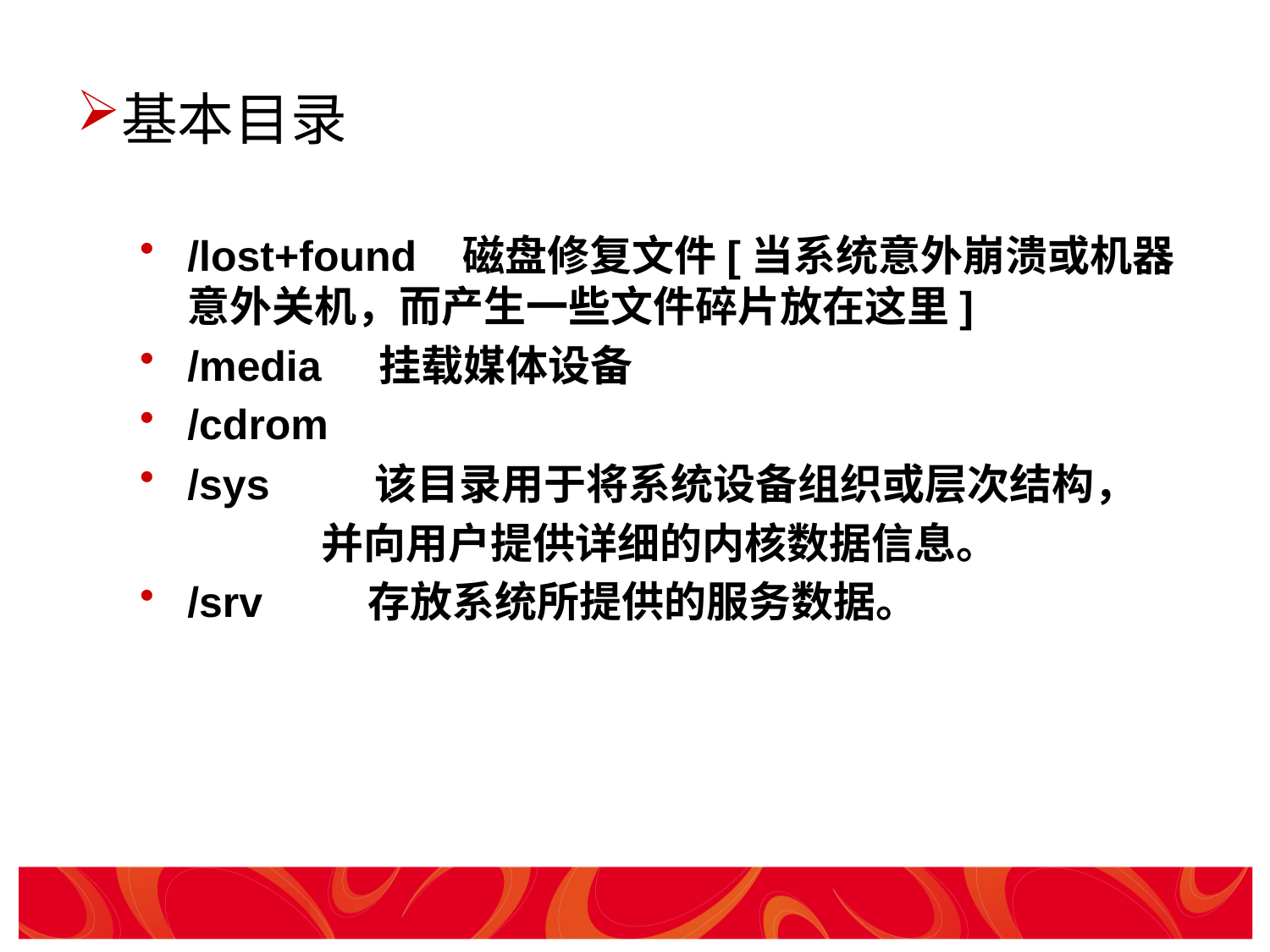

# 基本目录
/lost+found   磁盘修复文件[当系统意外崩溃或机器意外关机，而产生一些文件碎片放在这里]
/media    挂载媒体设备
/cdrom
/sys        该目录用于将系统设备组织或层次结构，
                  并向用户提供详细的内核数据信息。
/srv        存放系统所提供的服务数据。